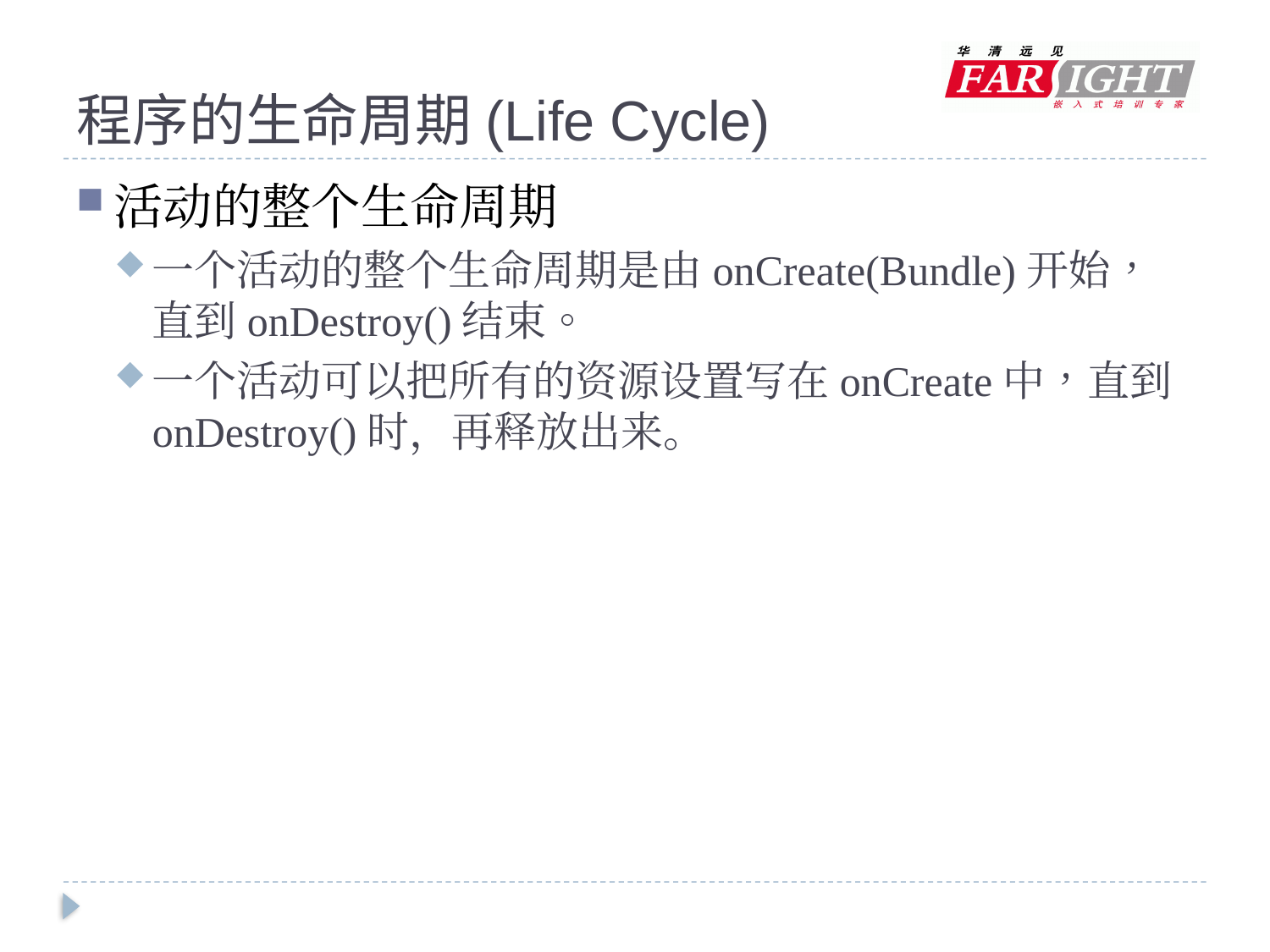

# 程序的生命周期(Life Cycle)
活动的整个生命周期
一个活动的整个生命周期是由onCreate(Bundle)开始，直到onDestroy()结束。
一个活动可以把所有的资源设置写在onCreate中，直到onDestroy()时，再释放出来。